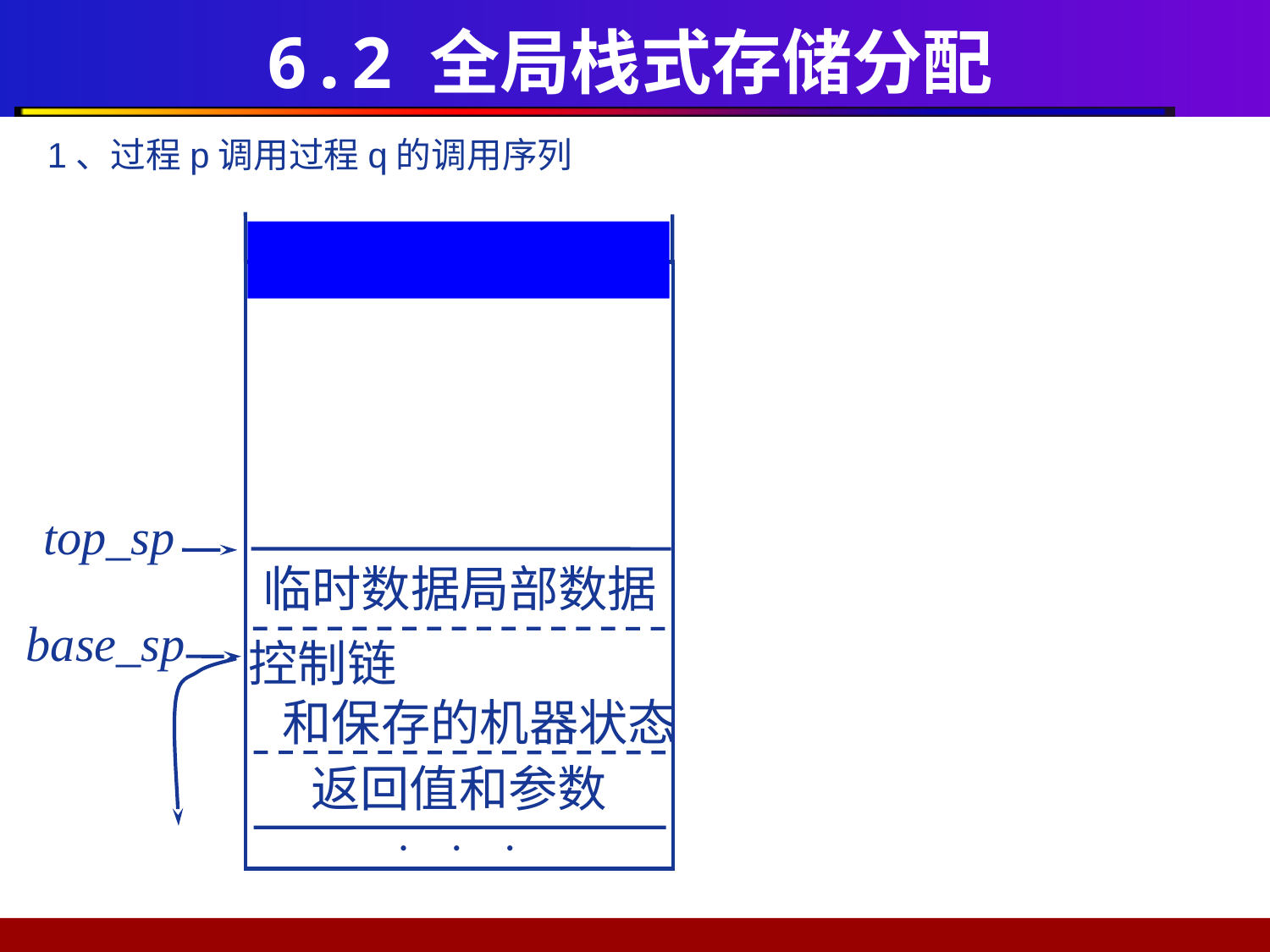

# 6.2 全局栈式存储分配
1、过程p调用过程q的调用序列

top_sp

临时数据局部数据

base_sp

控制链
  和保存的机器状态

返回值和参数

⋅  ⋅  ⋅